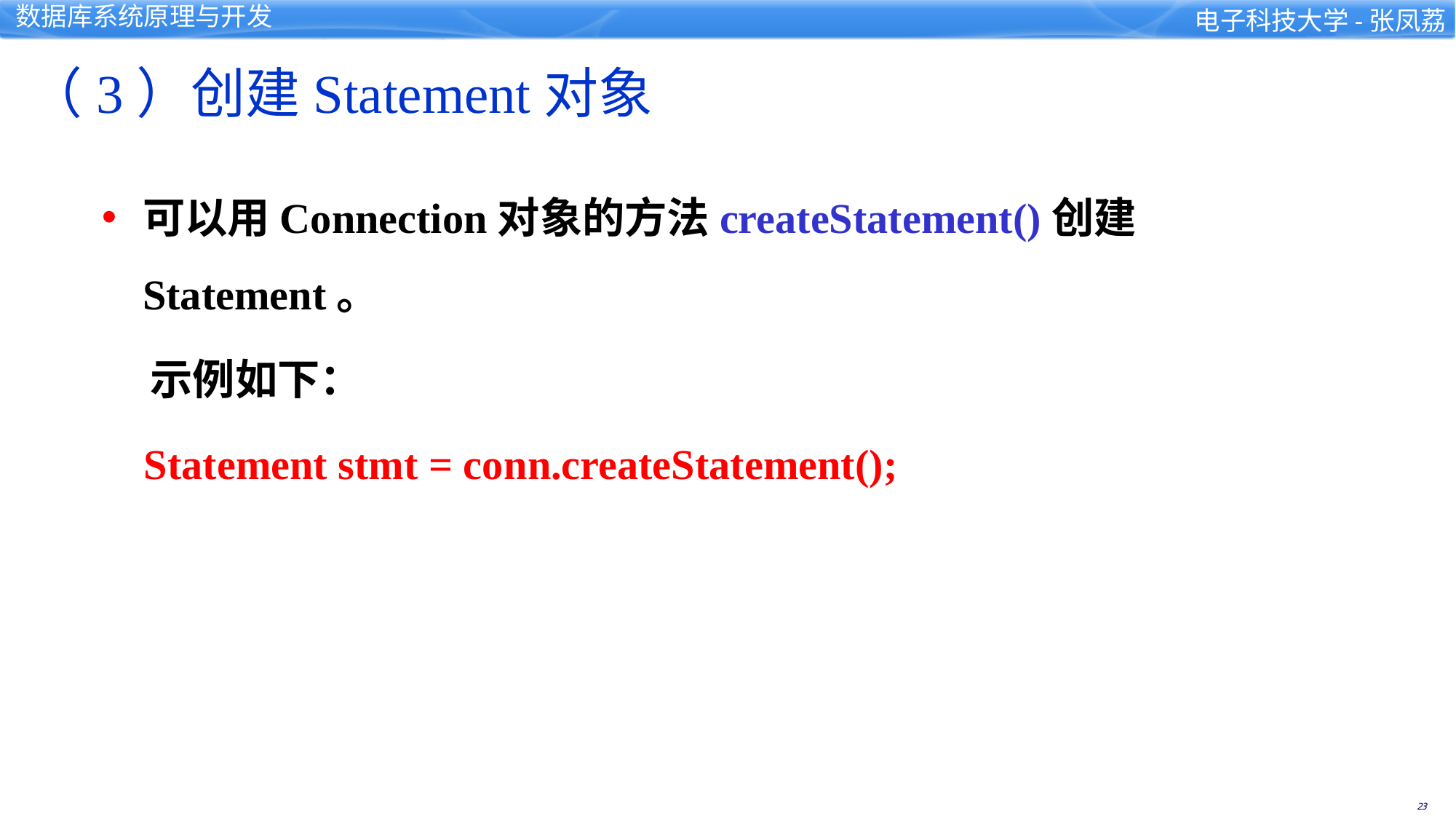

（3）创建Statement对象

可以用Connection对象的方法createStatement()创建Statement。
    示例如下：
    Statement stmt = conn.createStatement();